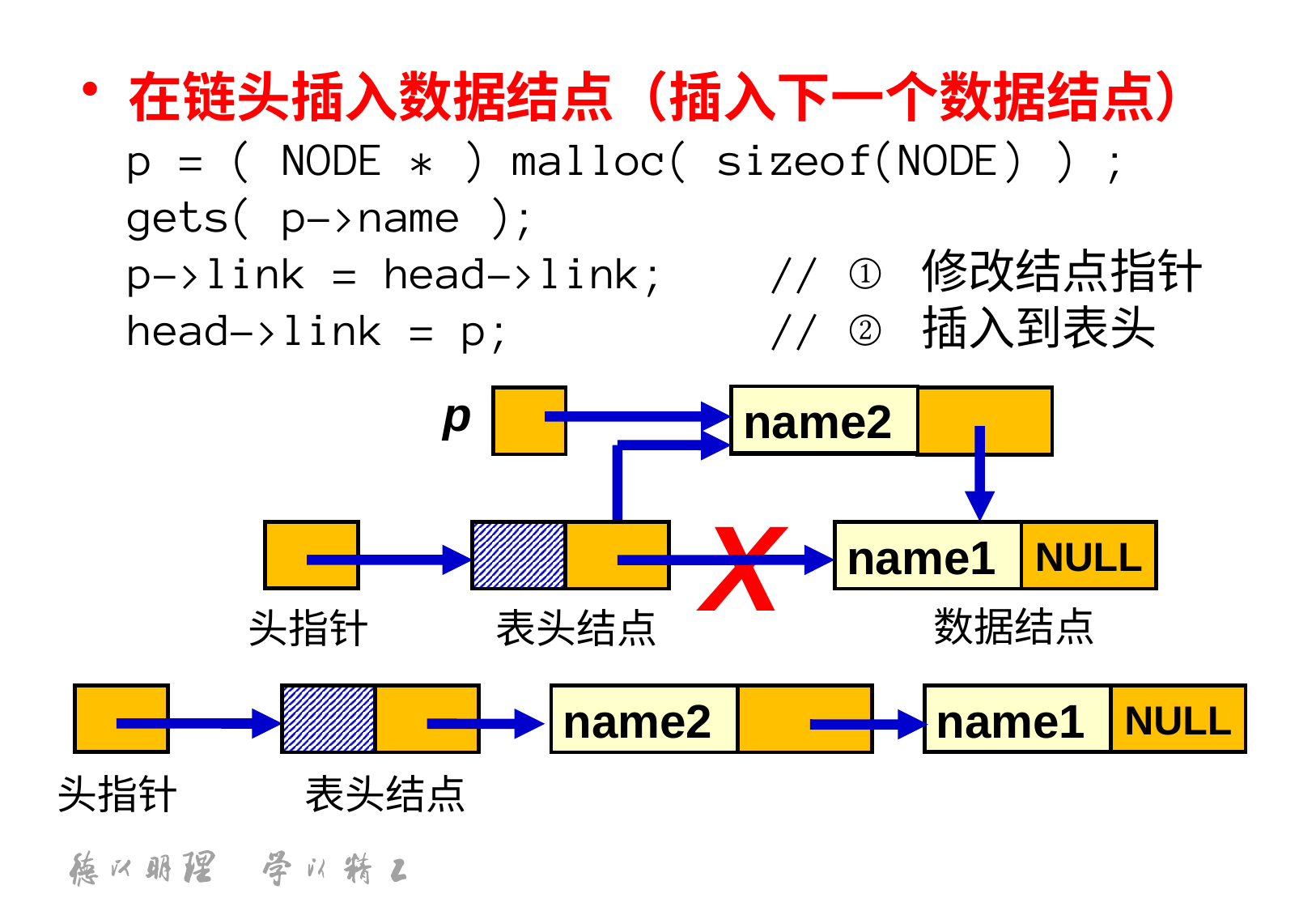

在链头插入数据结点（插入下一个数据结点）
	p = ( NODE * ) malloc( sizeof(NODE) ) ;
	gets( p->name );
	p->link = head->link;    // ① 修改结点指针
	head->link = p;          // ② 插入到表头
p
name2

X

name1
NULL

数据结点
头指针
表头结点

name1
NULL

name2

头指针
表头结点
91